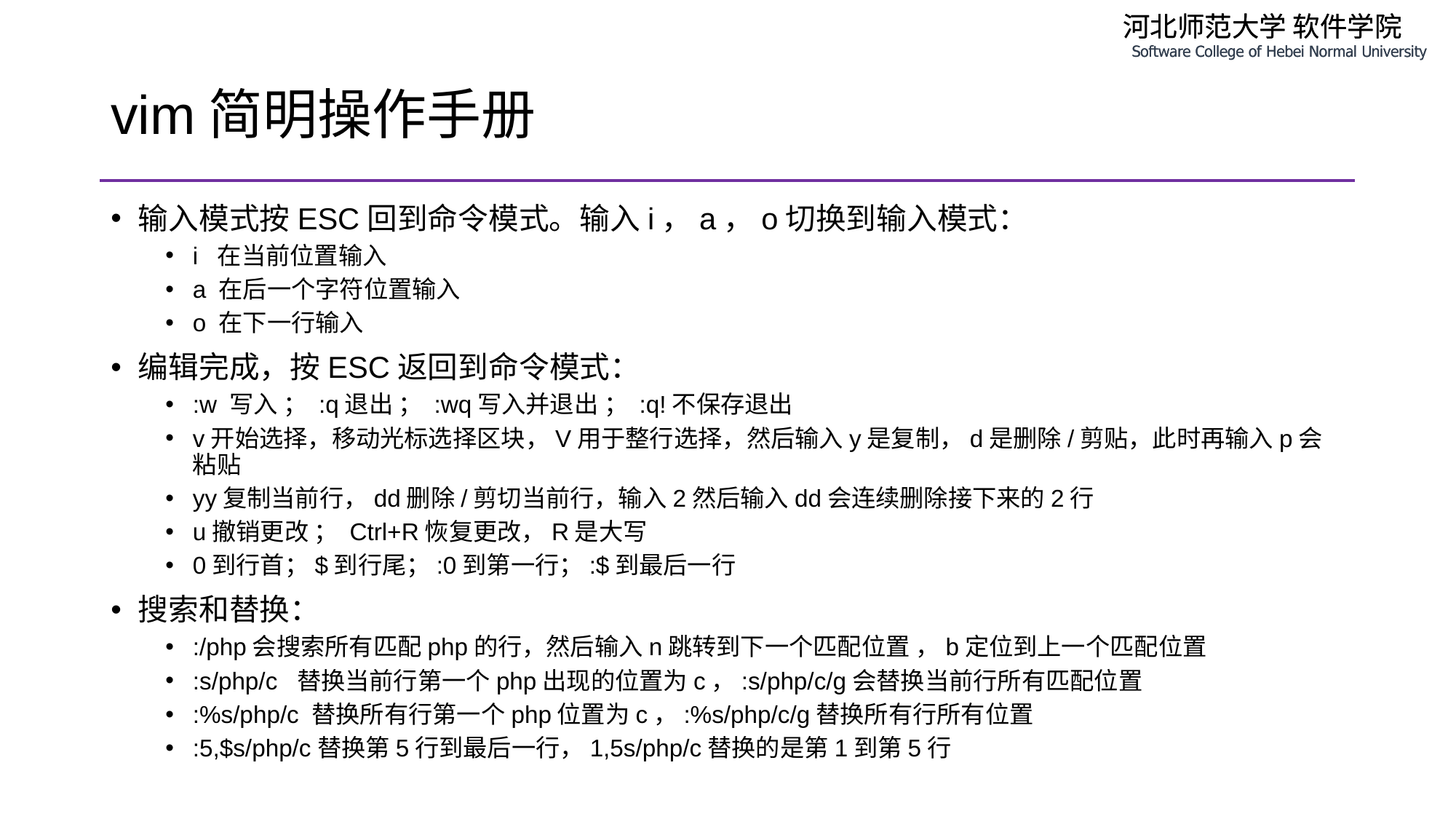

# vim简明操作手册
输入模式按ESC回到命令模式。输入i，a，o切换到输入模式：
i  在当前位置输入
a 在后一个字符位置输入
o 在下一行输入
编辑完成，按ESC返回到命令模式：
:w 写入 ； :q退出 ； :wq写入并退出 ； :q!不保存退出
v开始选择，移动光标选择区块，V用于整行选择，然后输入y是复制，d是删除/剪贴，此时再输入p会粘贴
yy复制当前行，dd删除/剪切当前行，输入2然后输入dd会连续删除接下来的2行
u撤销更改 ； Ctrl+R恢复更改，R是大写
0到行首；$到行尾；:0到第一行；:$到最后一行
搜索和替换：
:/php会搜索所有匹配php的行，然后输入n跳转到下一个匹配位置 ，b定位到上一个匹配位置
:s/php/c  替换当前行第一个php出现的位置为c，:s/php/c/g会替换当前行所有匹配位置
:%s/php/c 替换所有行第一个php位置为c，:%s/php/c/g替换所有行所有位置
:5,$s/php/c替换第5行到最后一行，1,5s/php/c替换的是第1到第5行